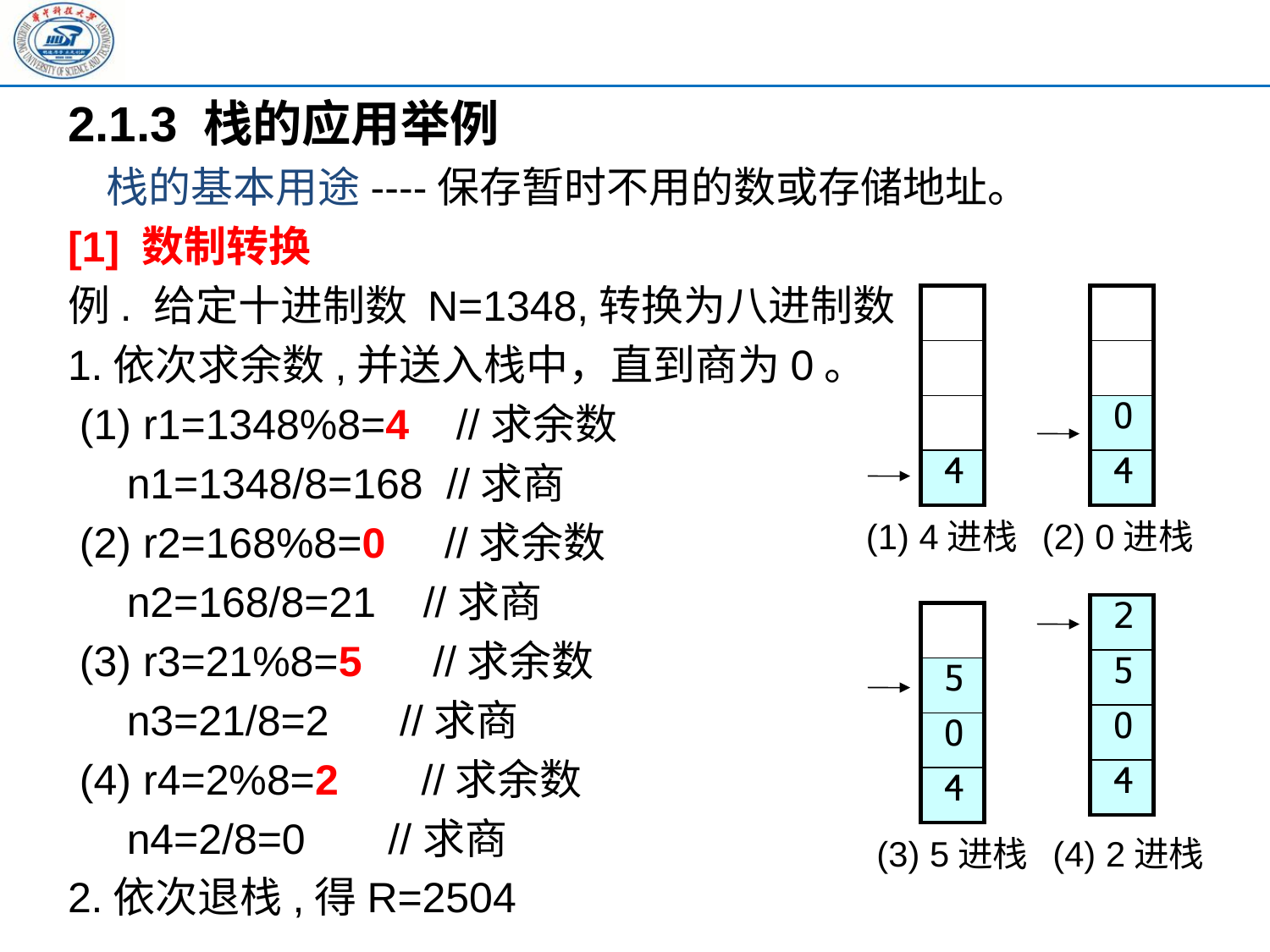

2.1.3 栈的应用举例
   栈的基本用途----保存暂时不用的数或存储地址。
[1] 数制转换
例. 给定十进制数 N=1348,转换为八进制数
1.依次求余数,并送入栈中，直到商为0。
 (1) r1=1348%8=4    //求余数
     n1=1348/8=168  //求商
 (2) r2=168%8=0     //求余数
     n2=168/8=21    //求商
 (3) r3=21%8=5      //求余数
     n3=21/8=2      //求商
 (4) r4=2%8=2       //求余数
     n4=2/8=0       //求商
2.依次退栈,得R=2504
|  |
| --- |
|  |
|  |
| 4 |
|  |
| --- |
|  |
| 0 |
| 4 |

(1) 4进栈  (2) 0进栈
| 2 |
| --- |
| 5 |
| 0 |
| 4 |
|  |
| --- |
| 5 |
| 0 |
| 4 |

(3) 5进栈  (4) 2进栈